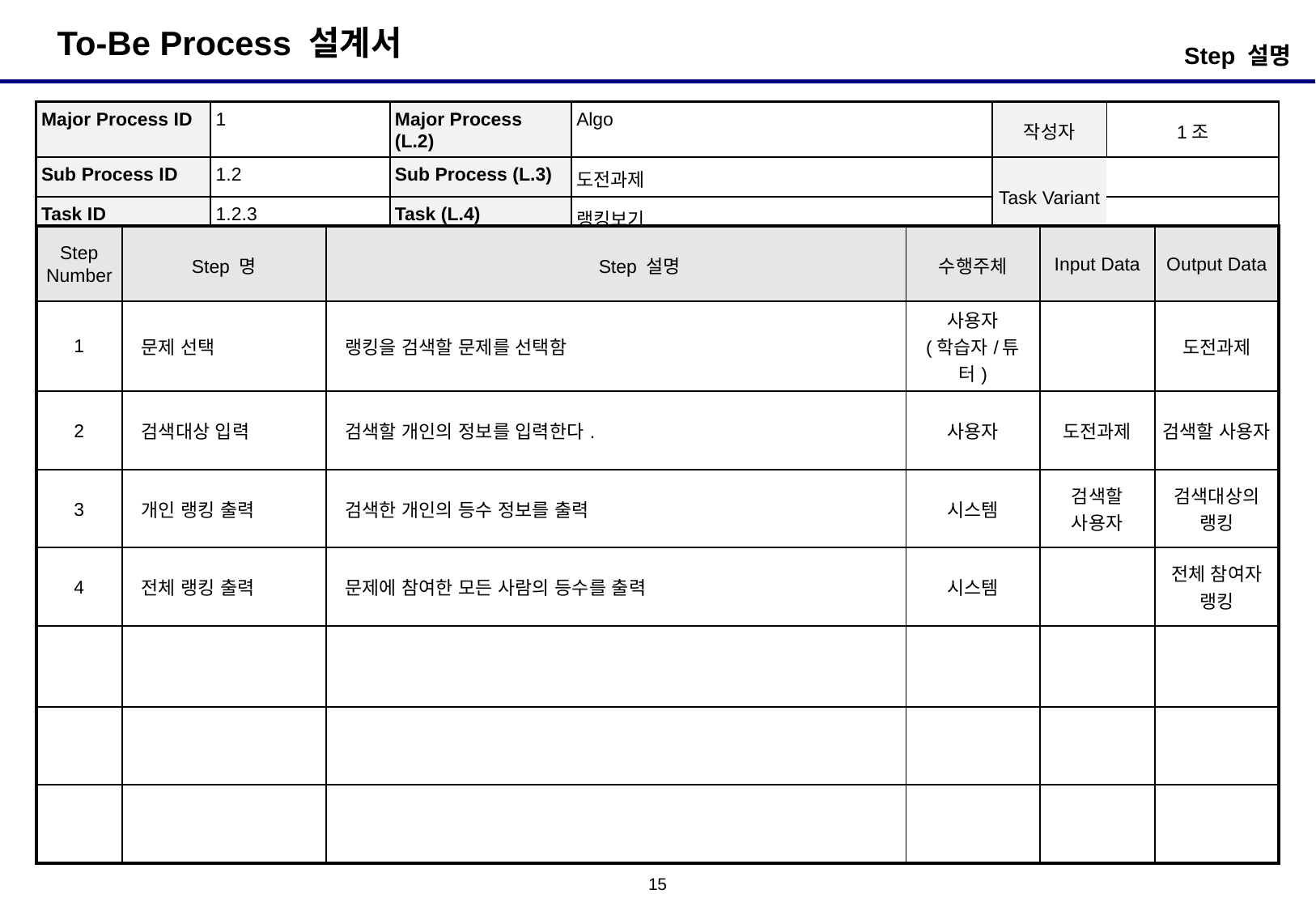

Step 설명
| Major Process ID | 1 | Major Process (L.2) | Algo | 작성자 | 1조 |
| --- | --- | --- | --- | --- | --- |
| Sub Process ID | 1.2 | Sub Process (L.3) | 도전과제 | Task Variant |  |
| Task ID | 1.2.3 | Task (L.4) | 랭킹보기 |  |  |
| Step Number | Step 명 | Step 설명 | 수행주체 | Input Data | Output Data |
| --- | --- | --- | --- | --- | --- |
| 1 | 문제 선택 | 랭킹을 검색할 문제를 선택함 | 사용자 (학습자/튜터) |  | 도전과제 |
| 2 | 검색대상 입력 | 검색할 개인의 정보를 입력한다. | 사용자 | 도전과제 | 검색할 사용자 |
| 3 | 개인 랭킹 출력 | 검색한 개인의 등수 정보를 출력 | 시스템 | 검색할 사용자 | 검색대상의 랭킹 |
| 4 | 전체 랭킹 출력 | 문제에 참여한 모든 사람의 등수를 출력 | 시스템 |  | 전체 참여자 랭킹 |
|  |  |  |  |  |  |
|  |  |  |  |  |  |
|  |  |  |  |  |  |